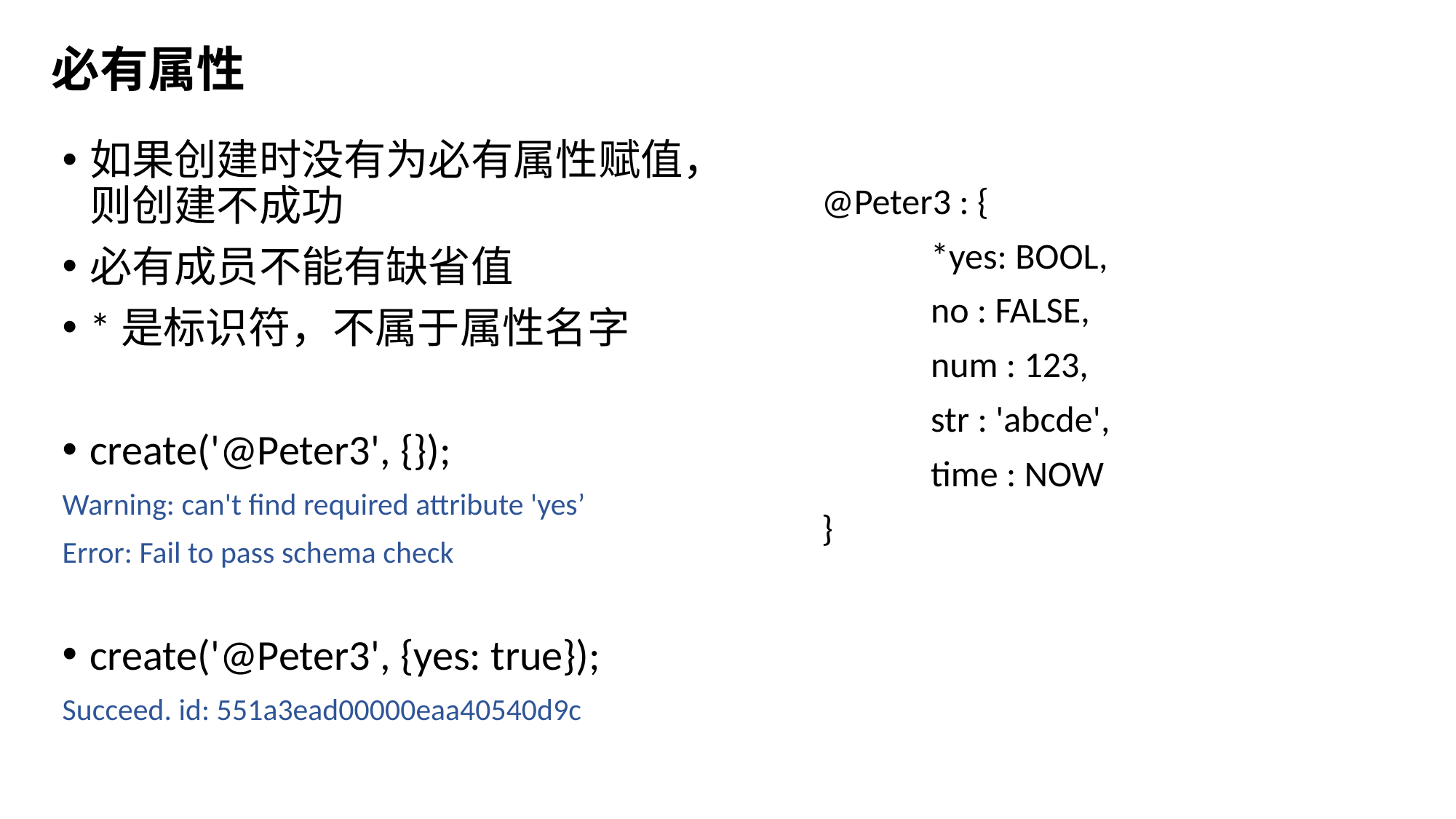

必有属性
如果创建时没有为必有属性赋值，则创建不成功
必有成员不能有缺省值
*是标识符，不属于属性名字

create('@Peter3', {});
Warning: can't find required attribute 'yes’
Error: Fail to pass schema check

create('@Peter3', {yes: true});
Succeed. id: 551a3ead00000eaa40540d9c
@Peter3 : {
	*yes: BOOL,
	no : FALSE,
	num : 123,
	str : 'abcde',
	time : NOW
}